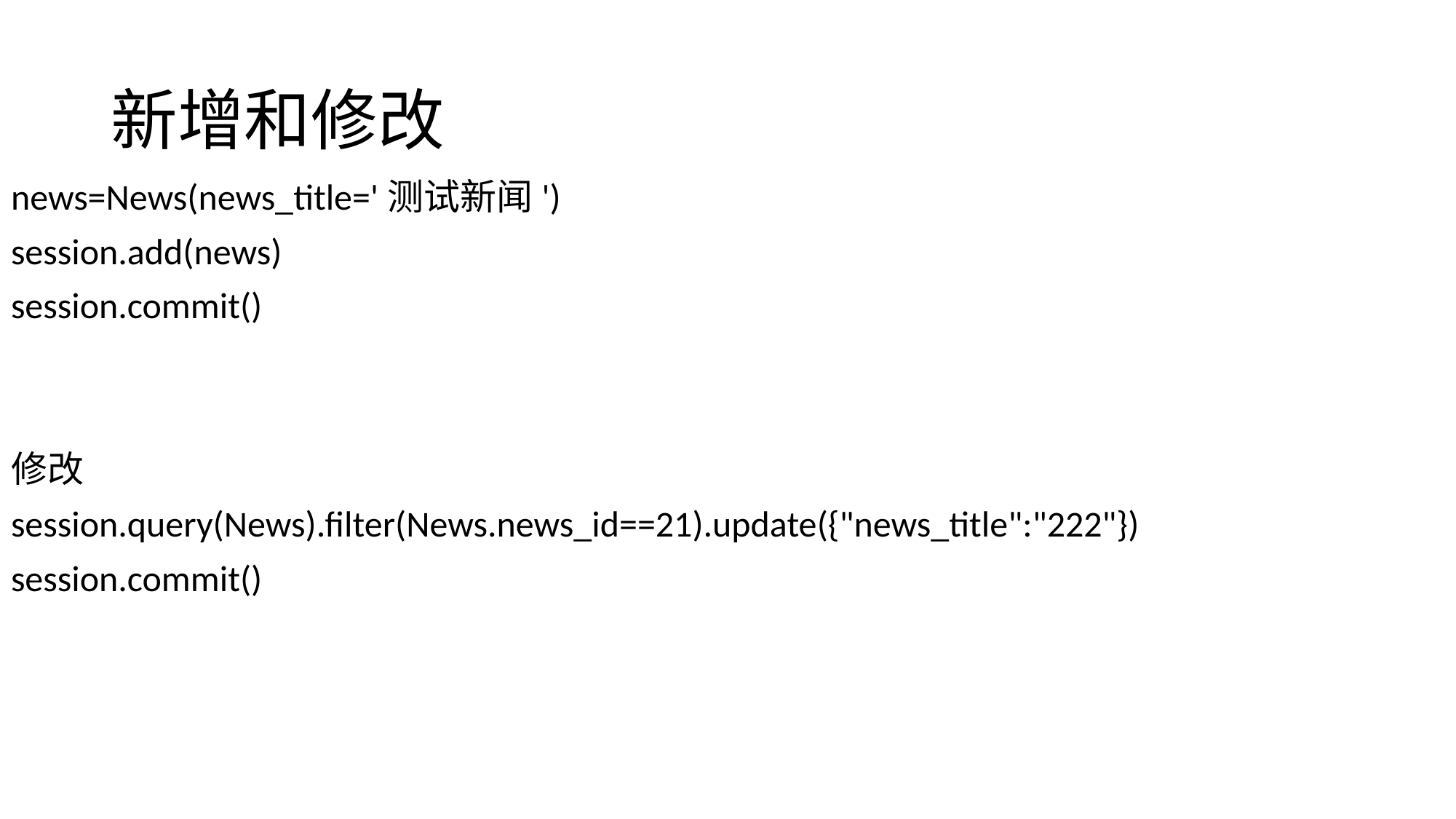

# 新增和修改
news=News(news_title='测试新闻')
session.add(news)
session.commit()

修改
session.query(News).filter(News.news_id==21).update({"news_title":"222"})
session.commit()